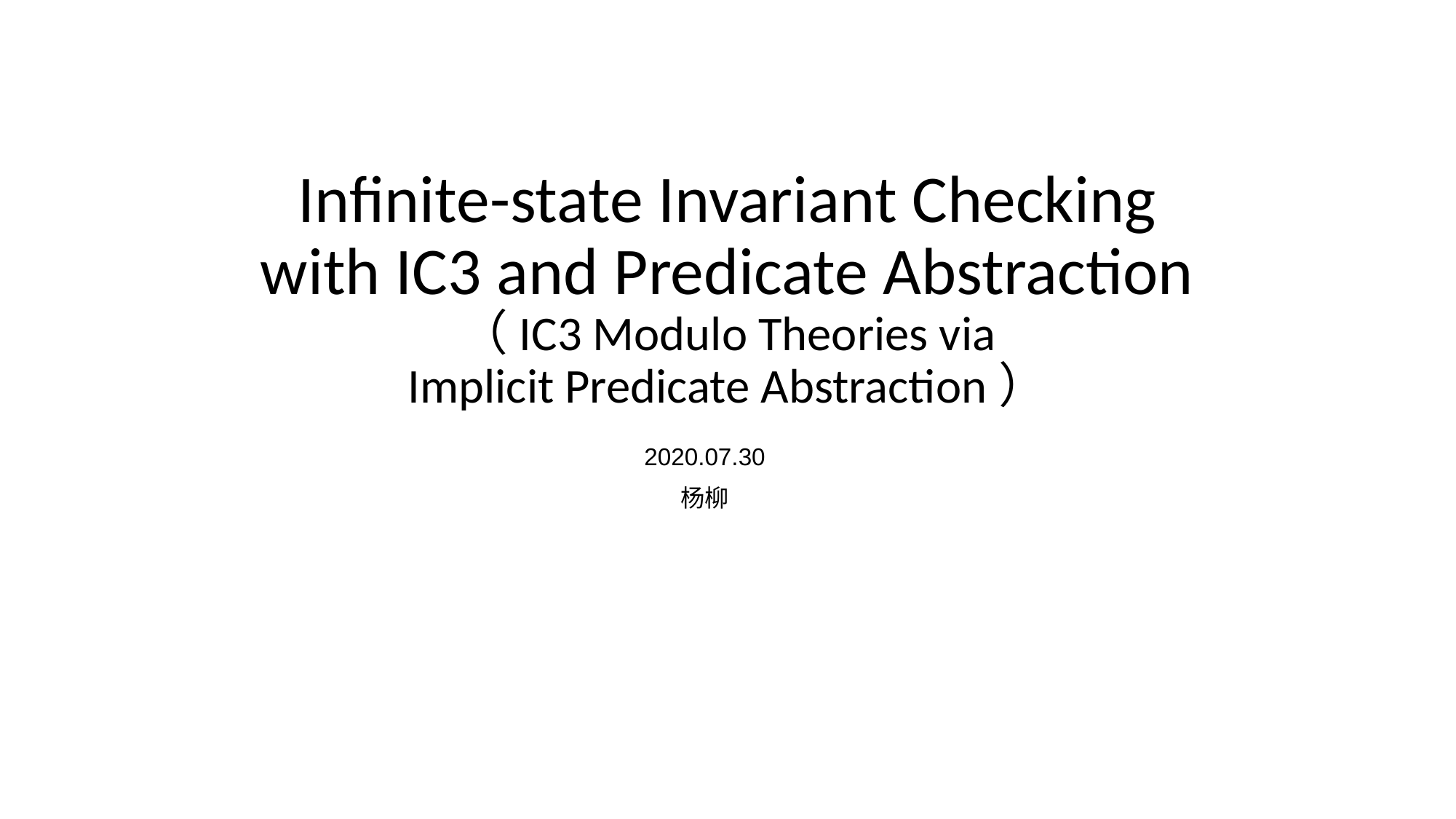

# Infinite-state Invariant Checking with IC3 and Predicate Abstraction （IC3 Modulo Theories via Implicit Predicate Abstraction）
2020.07.30
杨柳